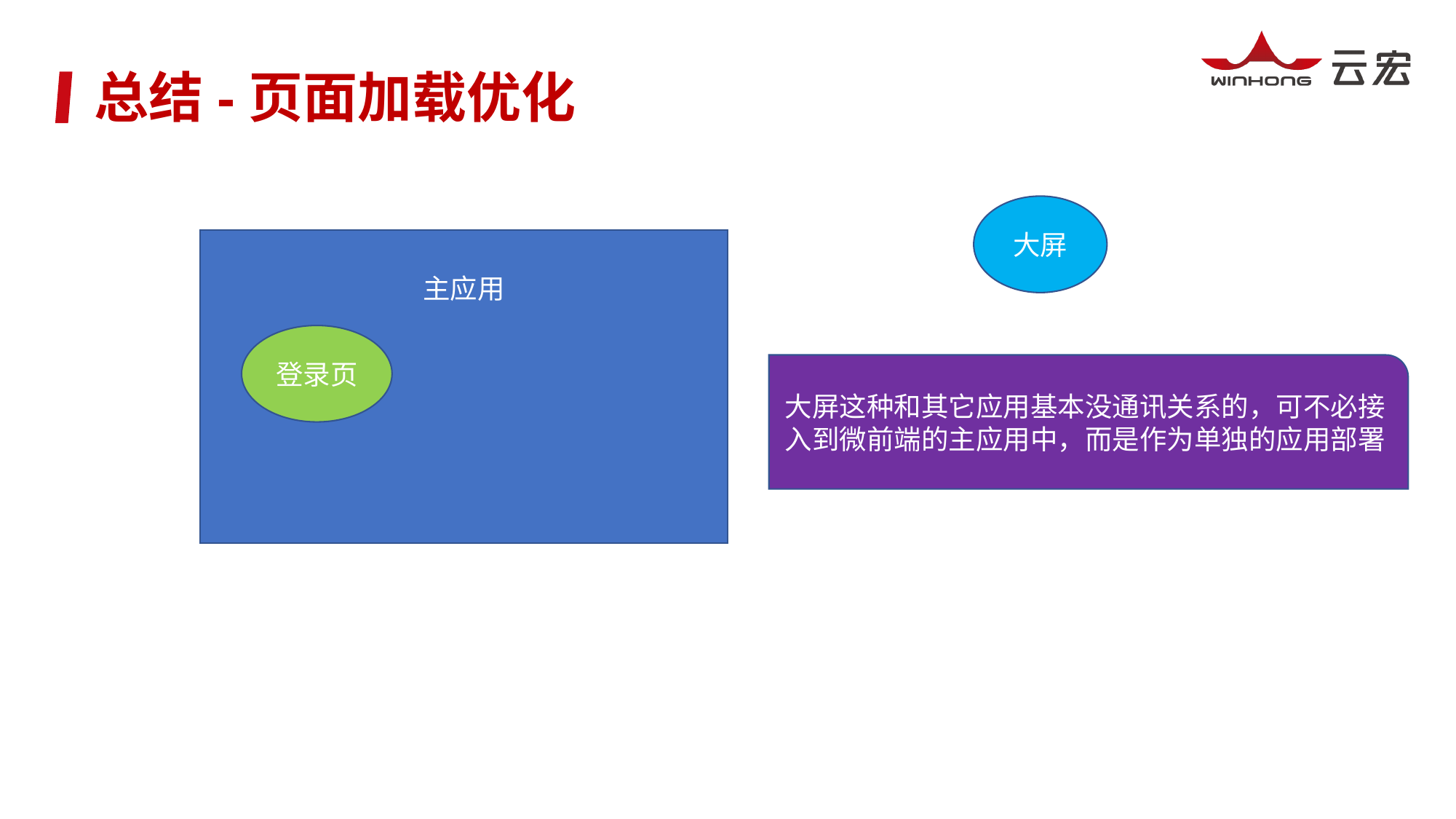

总结-页面加载优化

大屏
主应用

登录页
大屏这种和其它应用基本没通讯关系的，可不必接入到微前端的主应用中，而是作为单独的应用部署